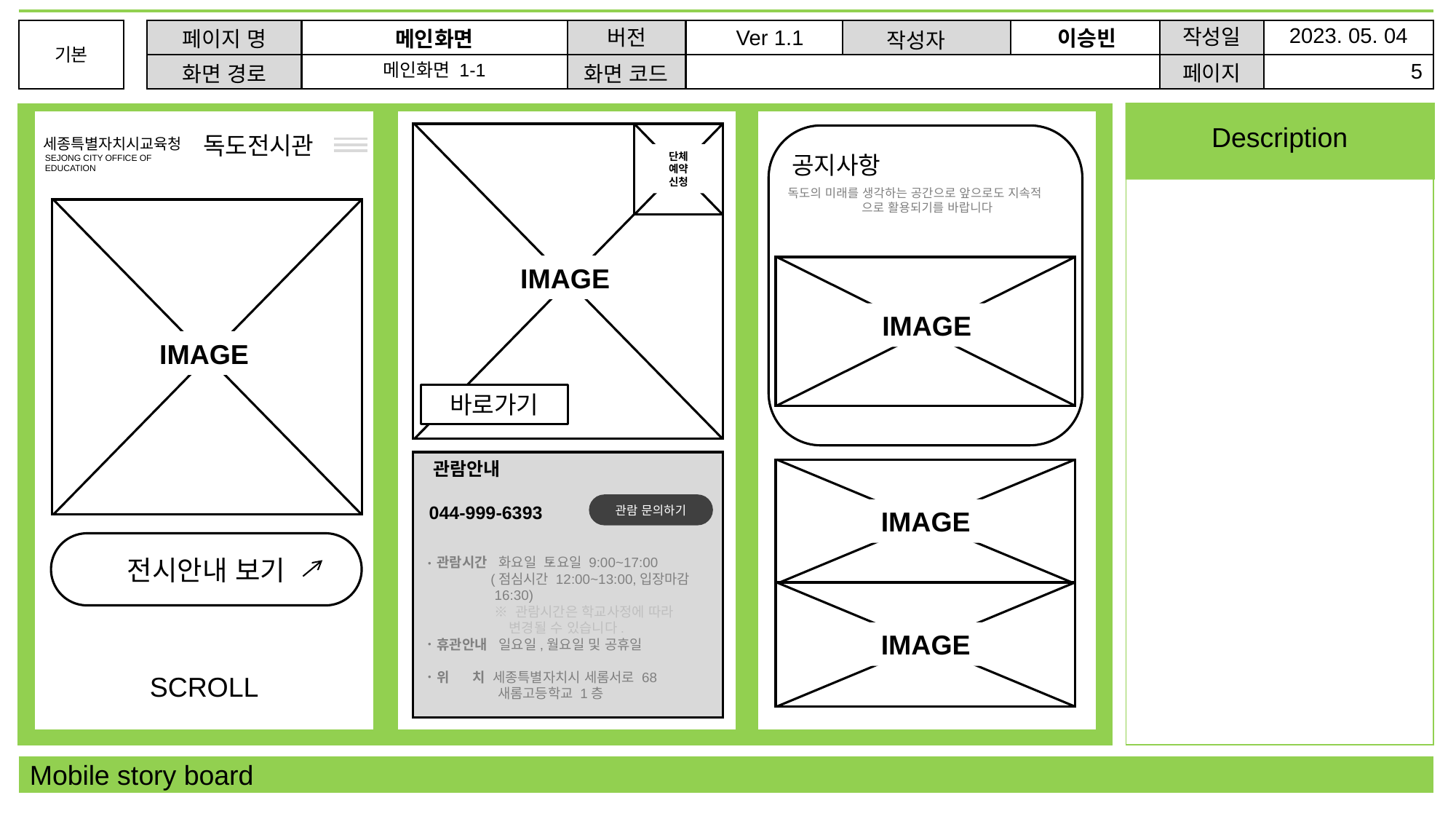

2023. 05. 04
작성일
Ver 1.1
버전
이승빈
페이지 명
메인화면

기본

기본
작성자
기본
5
메인화면 1-1
페이지
화면 코드
화면 경로

기본
기본
기본
기본
Description

단체
예약
신청

IMAGE
독도전시관
세종특별자치시교육청
SEJONG CITY OFFICE OF EDUCATION

 공지사항

     독도의 미래를 생각하는 공간으로 앞으로도 지속적                                  으  으로 활용되기를 바랍니다

IMAGE

IMAGE
바로가기
 관람안내

 044-999-6393

IMAGE
관람 문의하기
전시안내 보기
관람시간   화요일  토요일 9:00~17:00
              (점심시간 12:00~13:00,입장마감
               16:30)
               ※ 관람시간은 학교사정에 따라
                  변경될 수 있습니다.
휴관안내   일요일,월요일 및 공휴일

위      치  세종특별자치시 세롬서로 68
               새롬고등학교 1층

●

●

IMAGE
●

SCROLL
●

Mobile story board